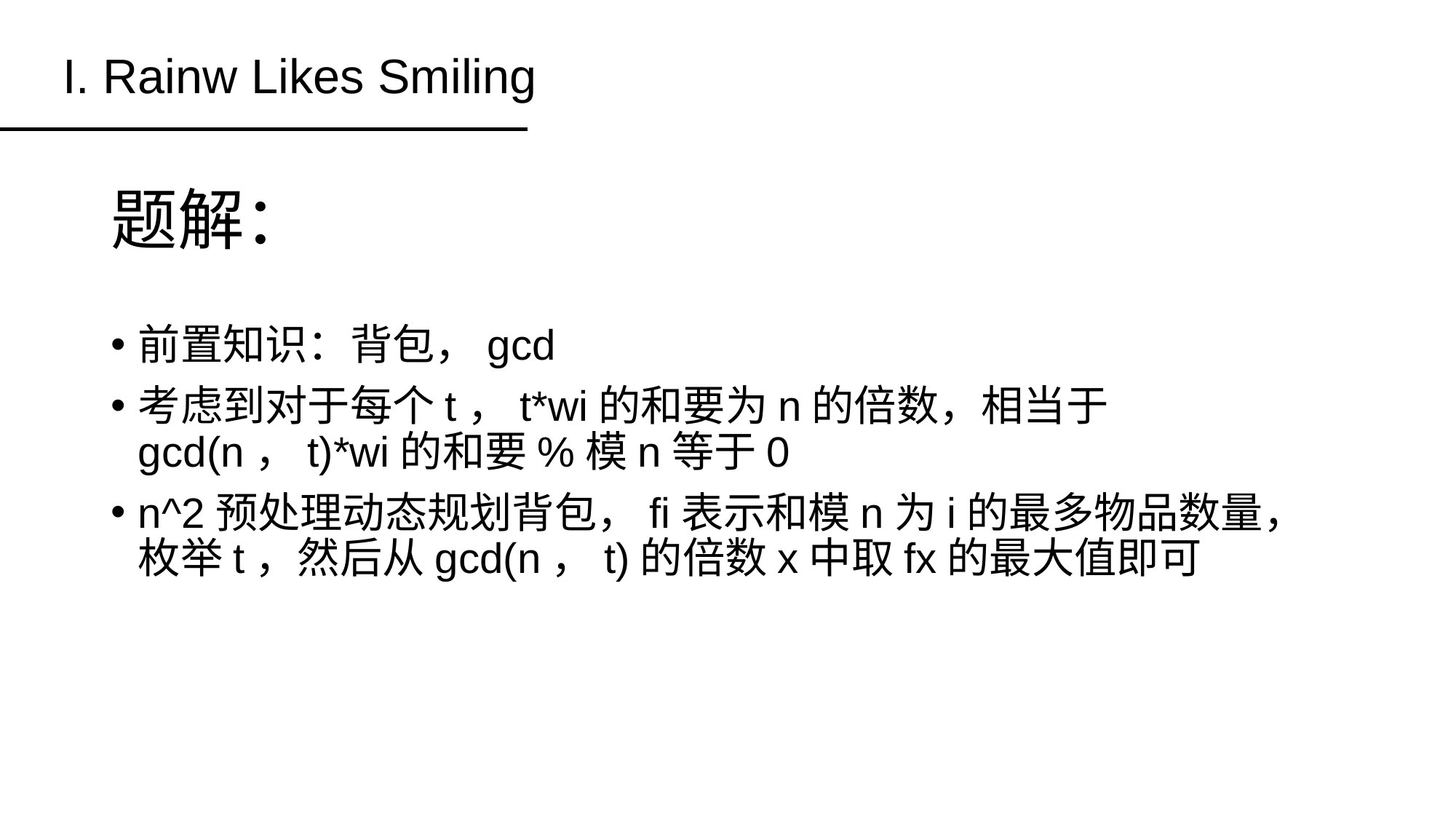

I. Rainw Likes Smiling
# 题解：
前置知识：背包，gcd
考虑到对于每个t，t*wi的和要为n的倍数，相当于gcd(n，t)*wi的和要%模n等于0
n^2预处理动态规划背包，fi表示和模n为i的最多物品数量，枚举t，然后从gcd(n，t)的倍数x中取fx的最大值即可